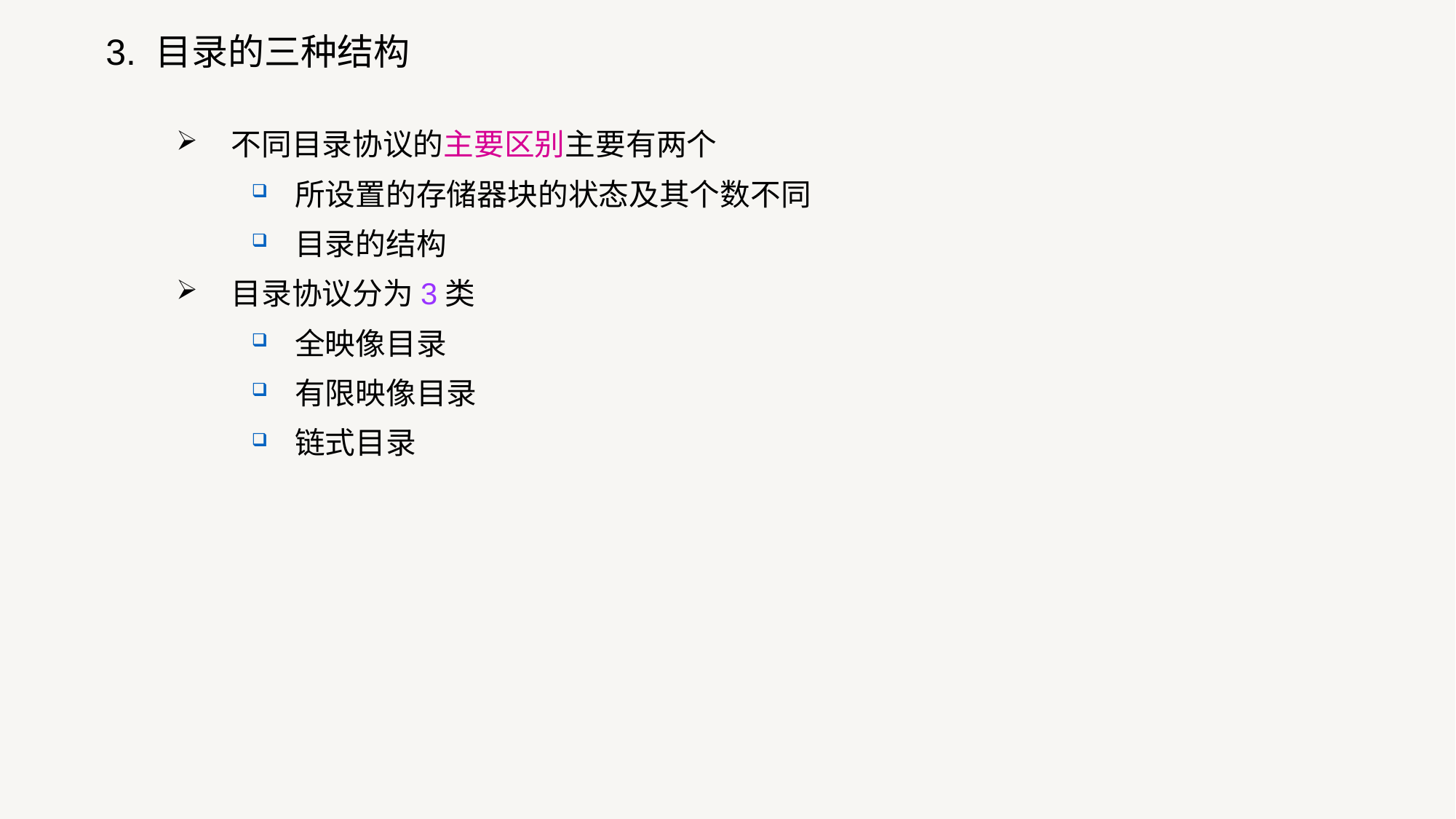

3. 目录的三种结构
不同目录协议的主要区别主要有两个
所设置的存储器块的状态及其个数不同
目录的结构
目录协议分为3类
全映像目录
有限映像目录
链式目录